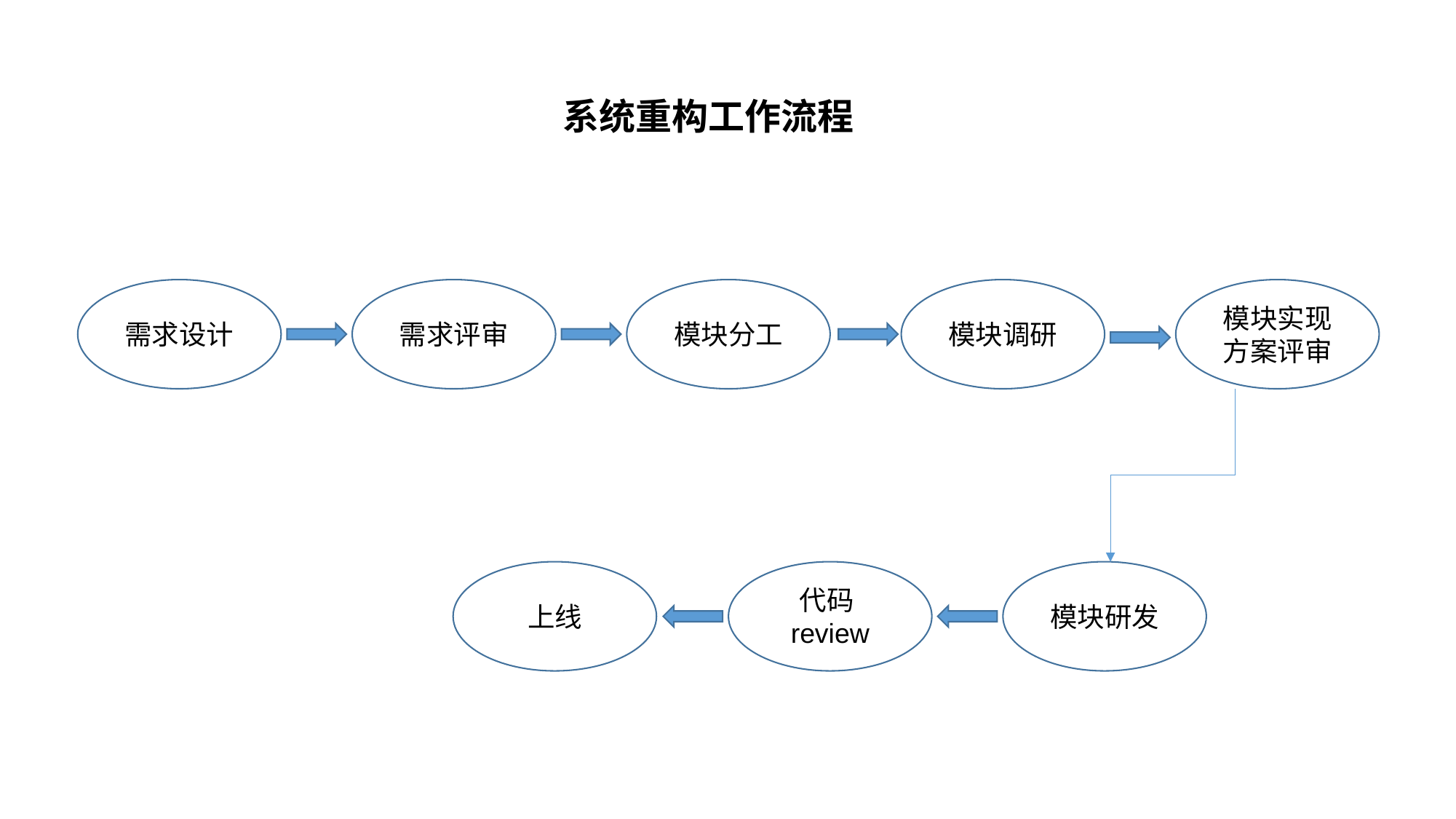

系统重构工作流程
需求设计
需求评审
模块分工
模块调研
模块实现方案评审

上线
代码review
模块研发